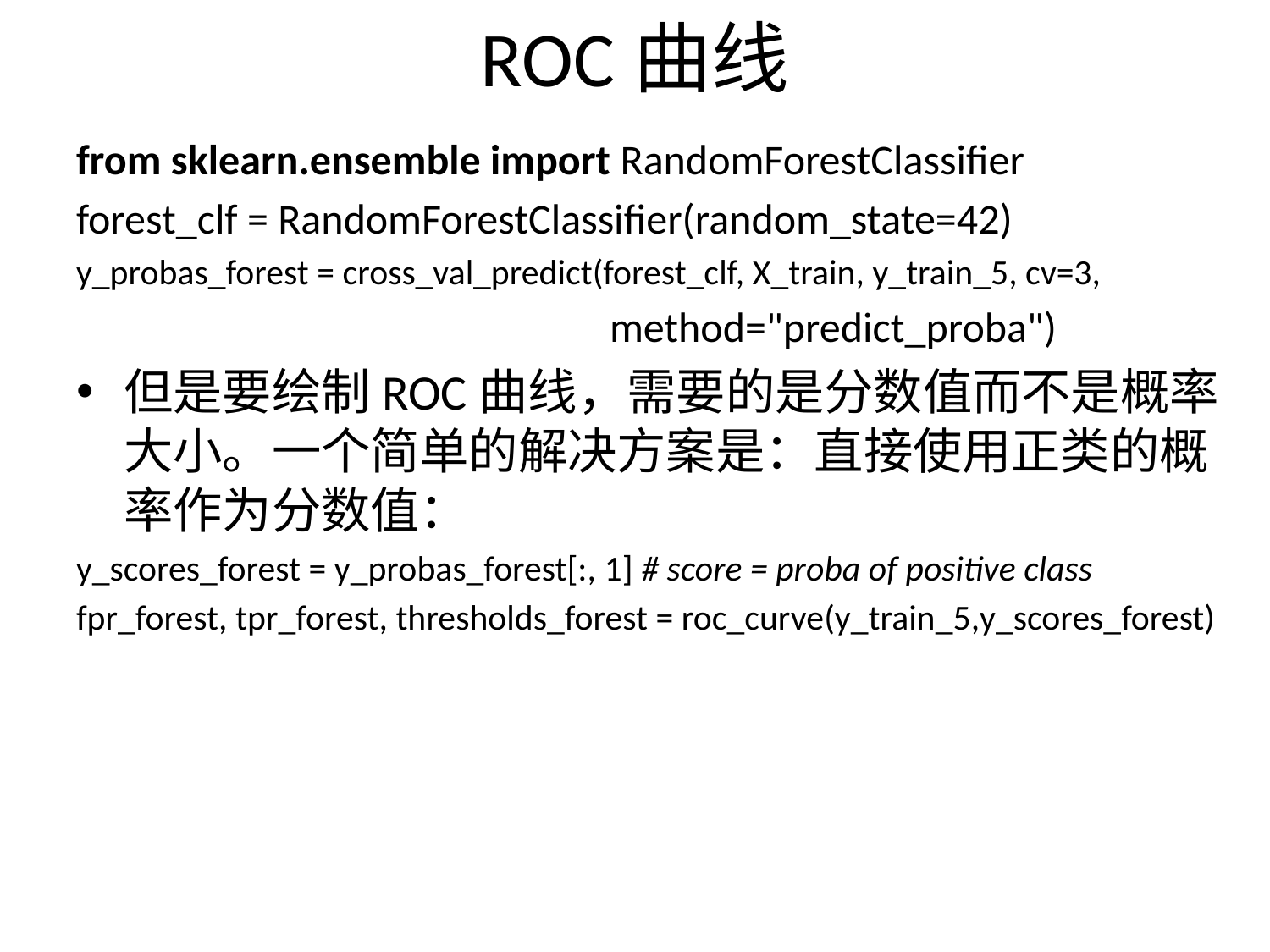

# ROC曲线
from sklearn.ensemble import RandomForestClassifier
forest_clf = RandomForestClassifier(random_state=42)
y_probas_forest = cross_val_predict(forest_clf, X_train, y_train_5, cv=3,
                                                        method="predict_proba")
但是要绘制ROC曲线，需要的是分数值而不是概率大小。一个简单的解决方案是：直接使用正类的概率作为分数值：
y_scores_forest = y_probas_forest[:, 1] # score = proba of positive class
fpr_forest, tpr_forest, thresholds_forest = roc_curve(y_train_5,y_scores_forest)